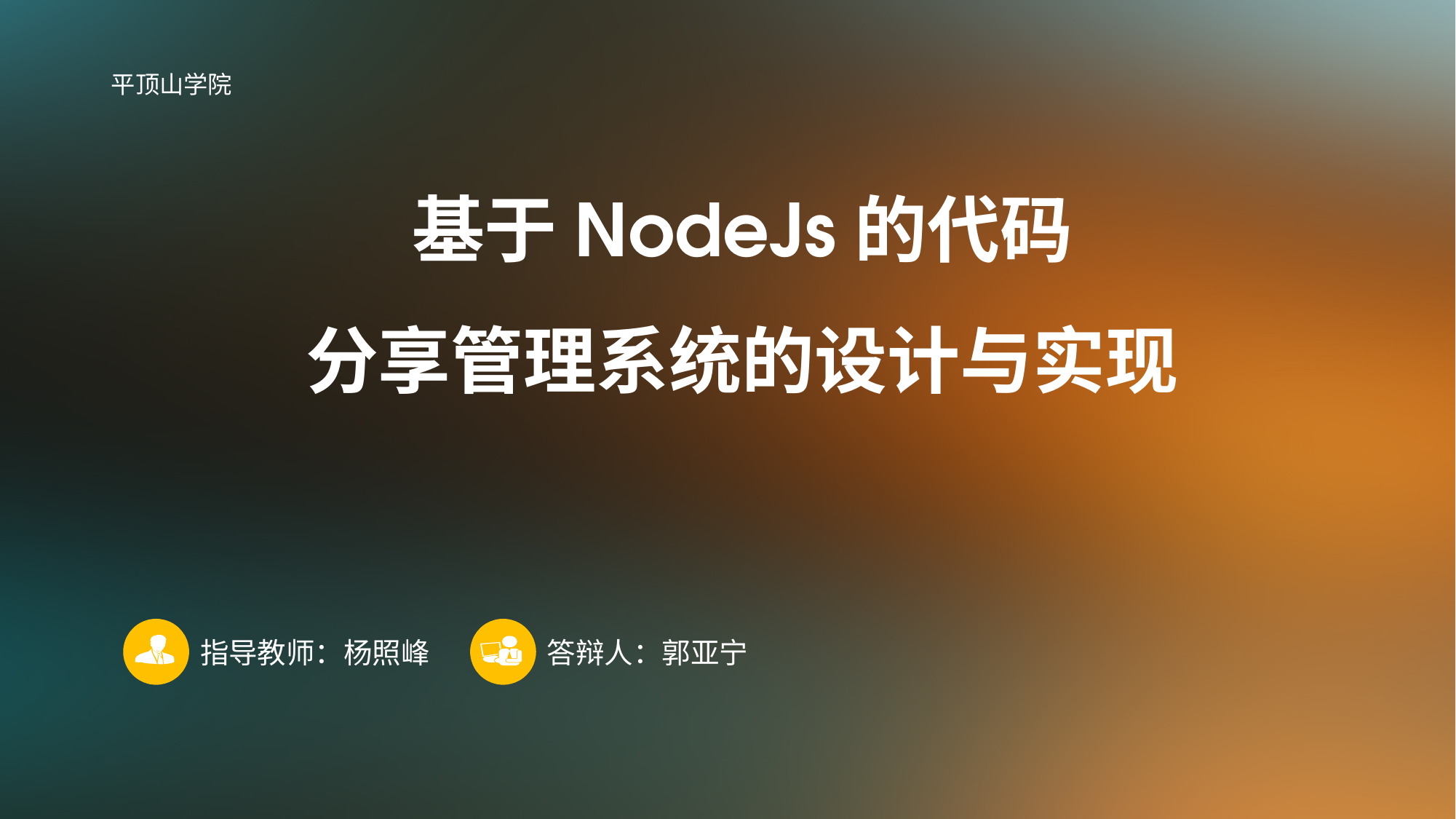

平顶山学院
基于NodeJs的代码
分享管理系统的设计与实现

指导教师：杨照峰
答辩人：郭亚宁